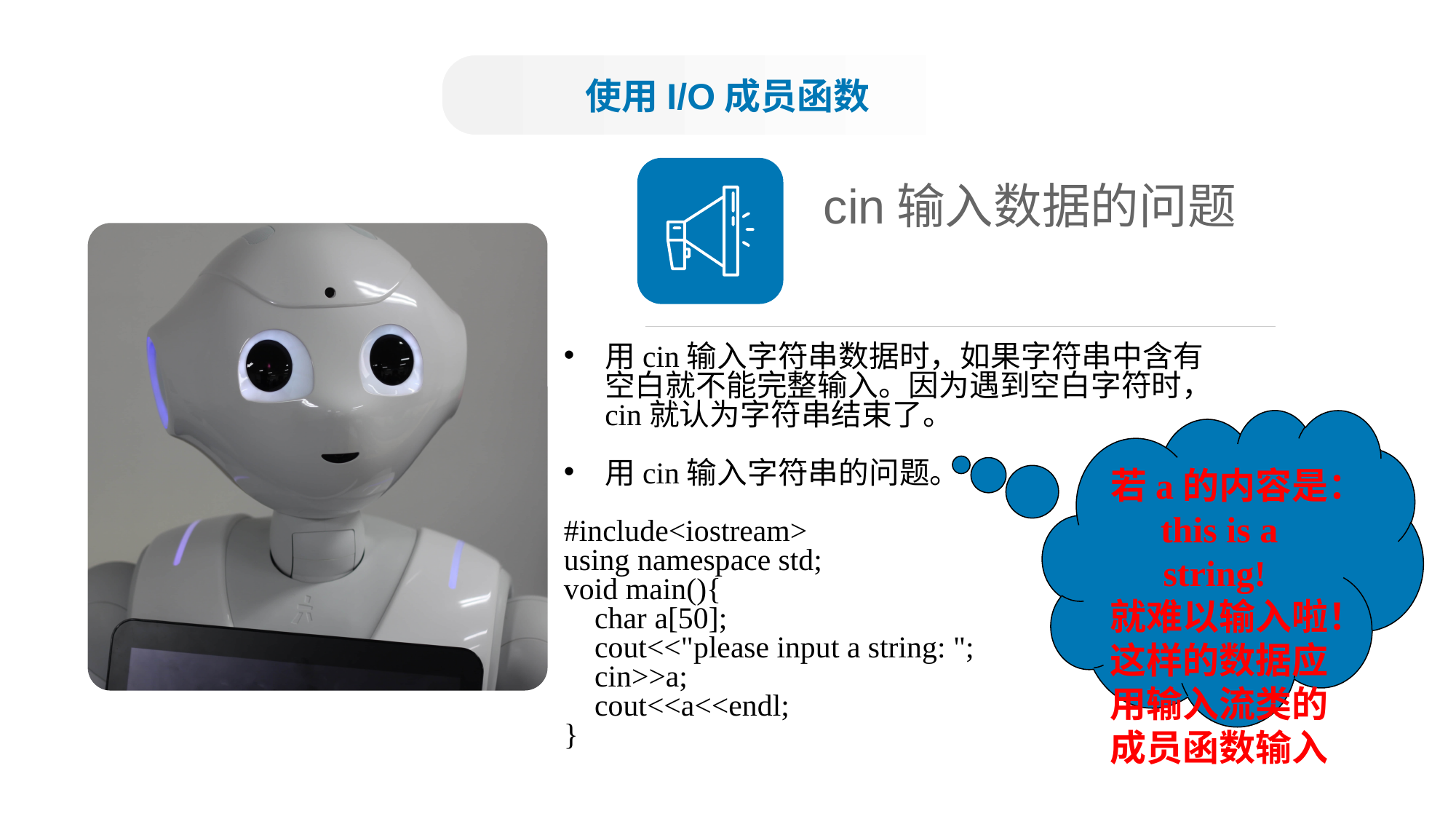

使用I/O成员函数

cin输入数据的问题

用cin输入字符串数据时，如果字符串中含有空白就不能完整输入。因为遇到空白字符时，cin就认为字符串结束了。

用cin输入字符串的问题。

#include<iostream>
using namespace std;
void main(){
    char a[50];
    cout<<"please input a string: ";
    cin>>a;
    cout<<a<<endl;
}
若a的内容是：
this is a string!
就难以输入啦！
这样的数据应用输入流类的成员函数输入